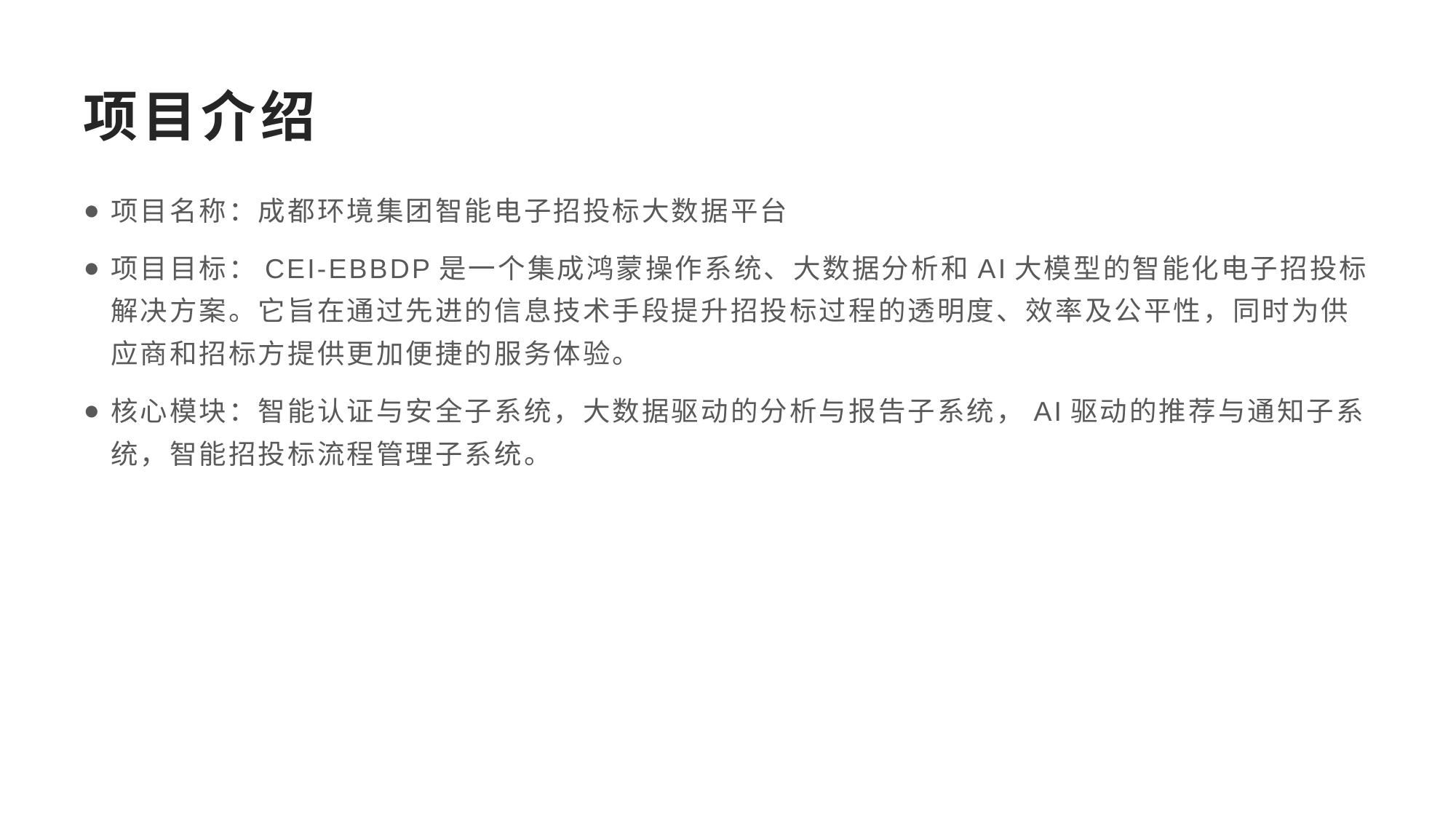

# 项目介绍
项目名称：成都环境集团智能电子招投标大数据平台
项目目标：CEI-EBBDP是一个集成鸿蒙操作系统、大数据分析和AI大模型的智能化电子招投标解决方案。它旨在通过先进的信息技术手段提升招投标过程的透明度、效率及公平性，同时为供应商和招标方提供更加便捷的服务体验。
核心模块：智能认证与安全子系统，大数据驱动的分析与报告子系统，AI驱动的推荐与通知子系统，智能招投标流程管理子系统。